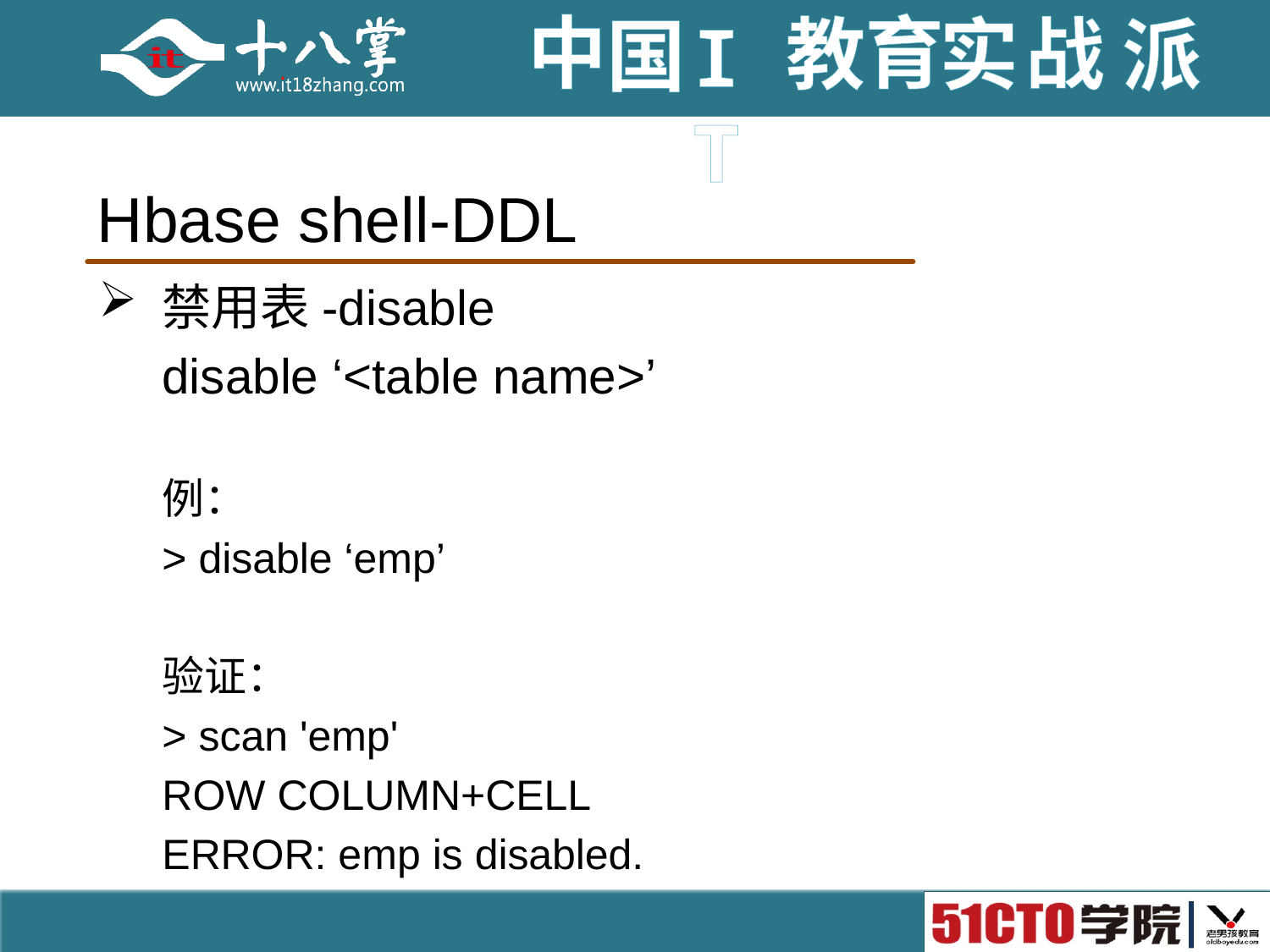

# Hbase shell-DDL
禁用表-disable
disable ‘<table name>’

例：
> disable ‘emp’

验证：
> scan 'emp'
ROW COLUMN+CELL
ERROR: emp is disabled.